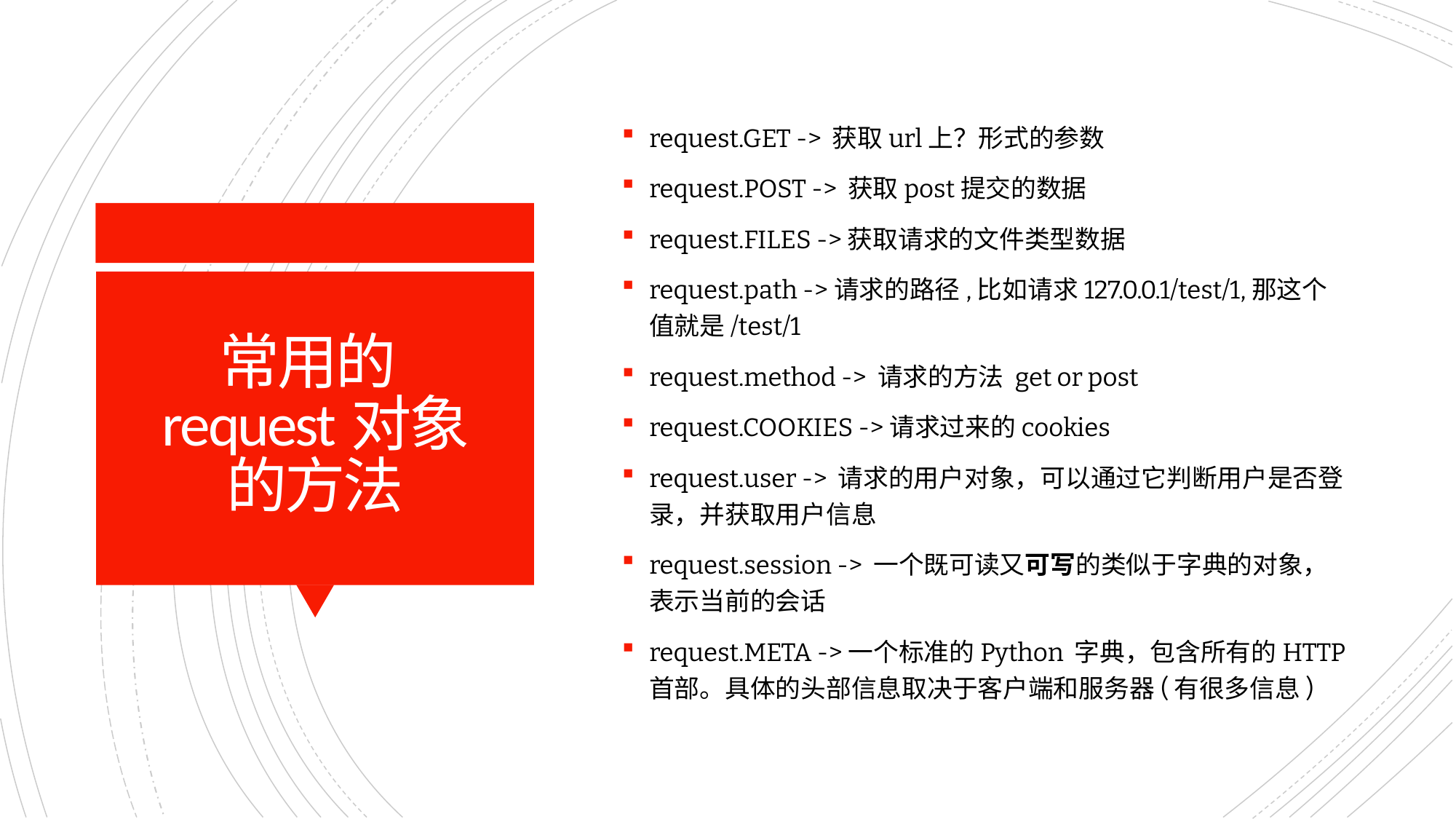

request.GET -> 获取url上？形式的参数
request.POST -> 获取post提交的数据
request.FILES ->获取请求的文件类型数据
request.path ->请求的路径,比如请求127.0.0.1/test/1,那这个值就是/test/1
request.method -> 请求的方法 get or post
request.COOKIES ->请求过来的cookies
request.user -> 请求的用户对象，可以通过它判断用户是否登录，并获取用户信息
request.session -> 一个既可读又可写的类似于字典的对象，表示当前的会话
request.META ->一个标准的Python 字典，包含所有的HTTP 首部。具体的头部信息取决于客户端和服务器(有很多信息)
# 常用的request对象的方法